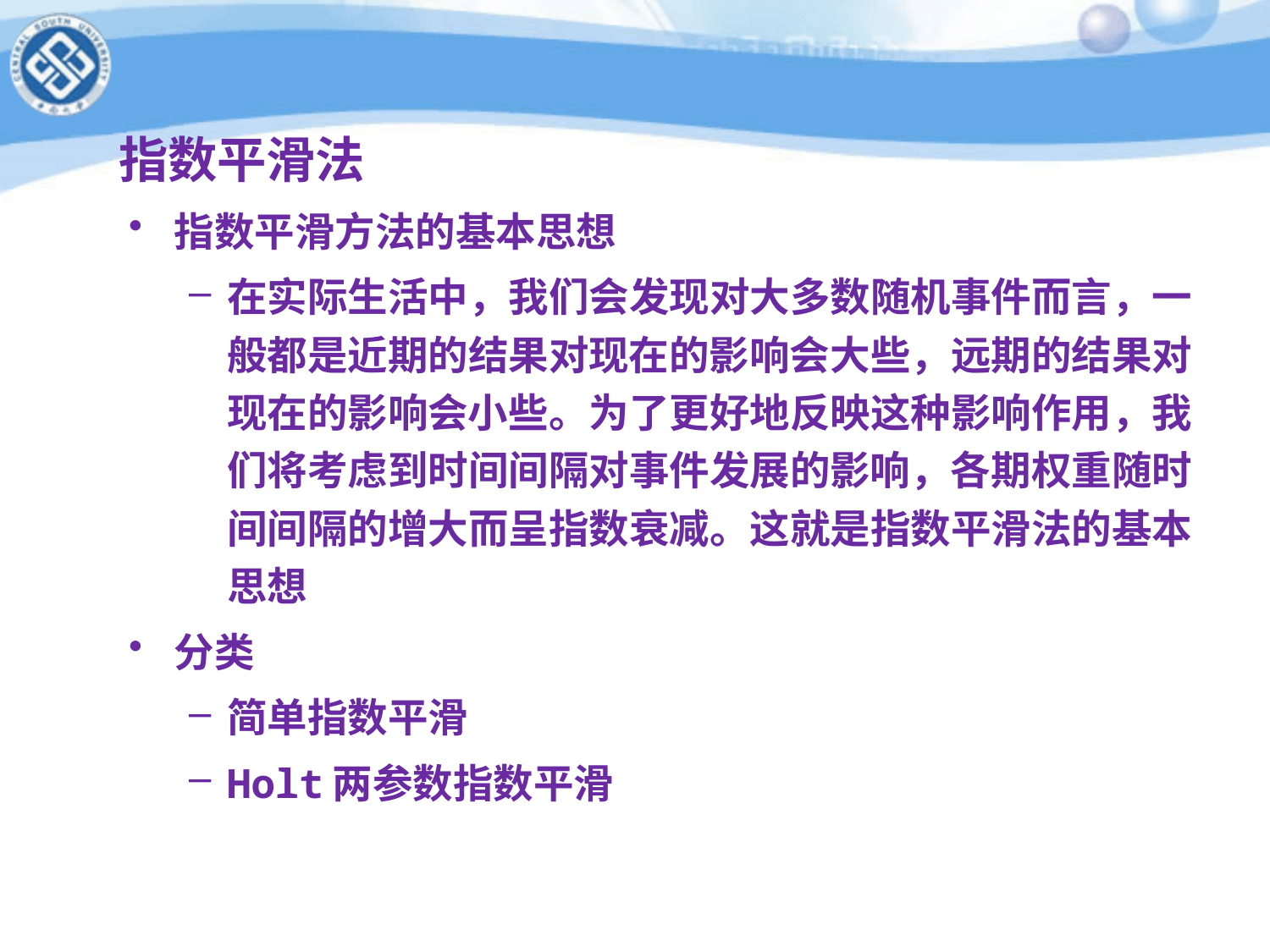

# 指数平滑法
指数平滑方法的基本思想
在实际生活中，我们会发现对大多数随机事件而言，一般都是近期的结果对现在的影响会大些，远期的结果对现在的影响会小些。为了更好地反映这种影响作用，我们将考虑到时间间隔对事件发展的影响，各期权重随时间间隔的增大而呈指数衰减。这就是指数平滑法的基本思想
分类
简单指数平滑
Holt两参数指数平滑